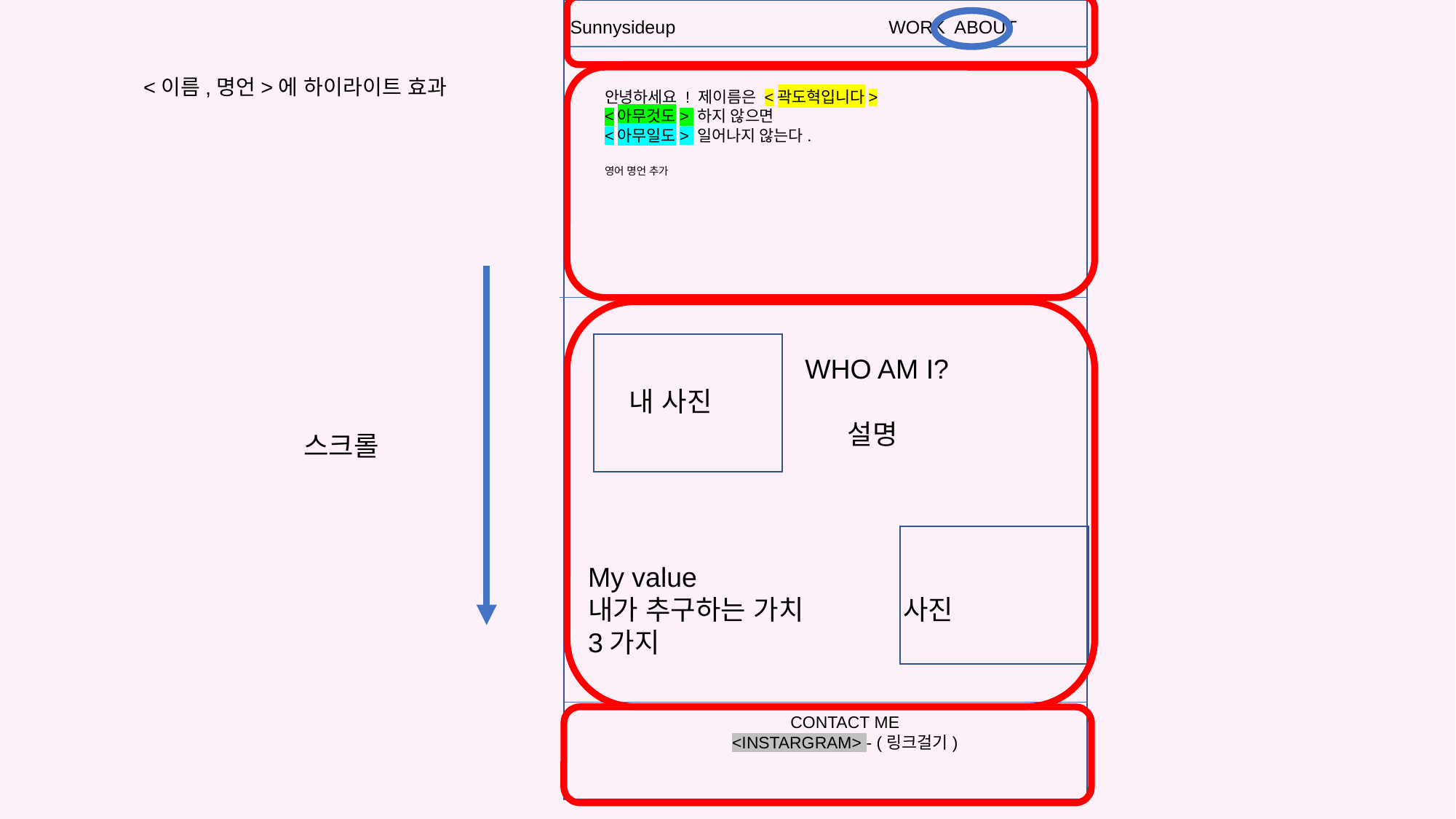

Sunnysideup                                          WORK  ABOUT

<이름,명언>에 하이라이트 효과
안녕하세요 ! 제이름은 <곽도혁입니다>
<아무것도> 하지 않으면
<아무일도> 일어나지 않는다.

영어 명언 추가

                       WHO AM I?
내 사진
		설명
스크롤

My value
내가 추구하는 가치             사진
3가지
CONTACT ME
<INSTARGRAM> - (링크걸기)